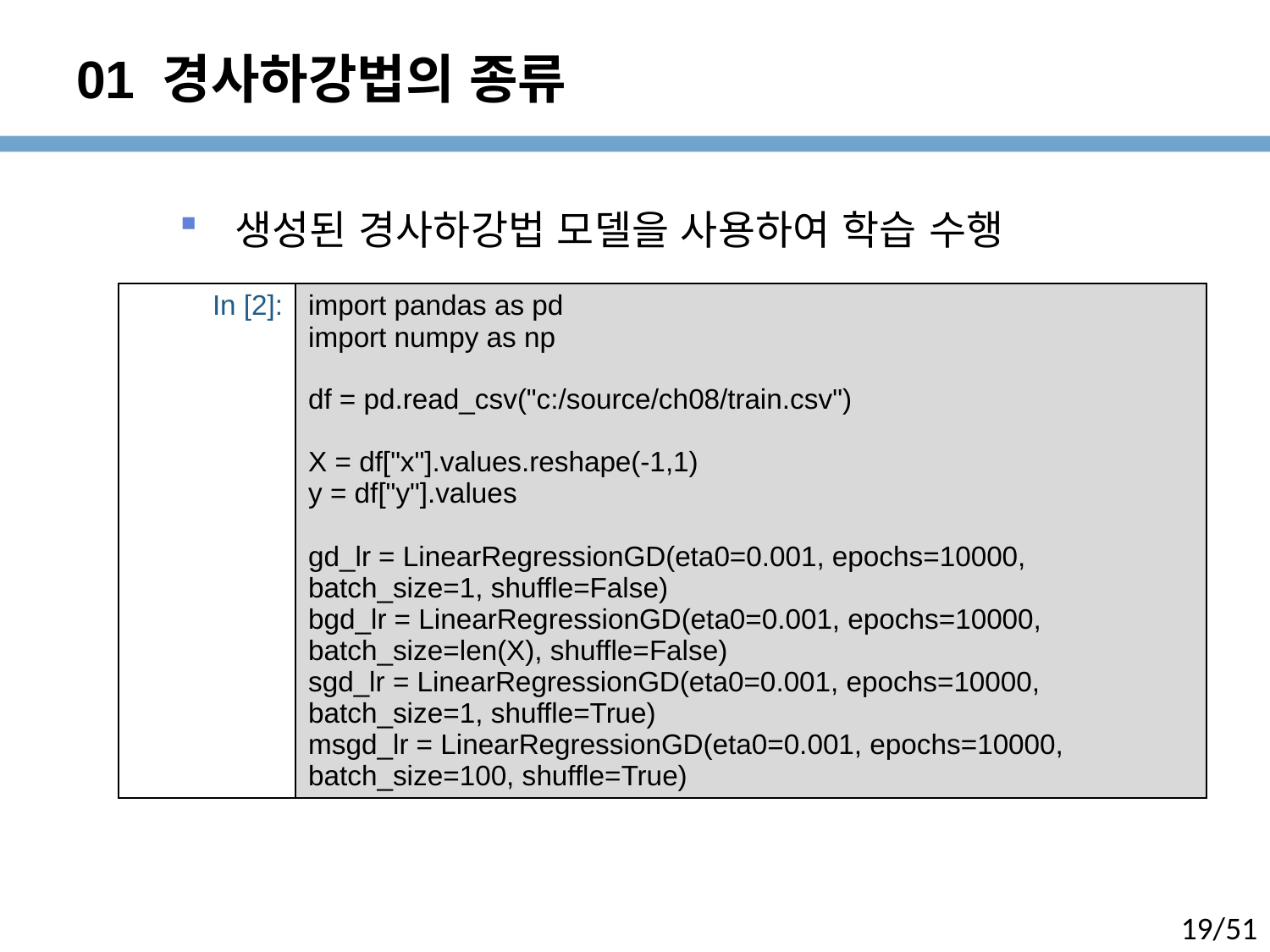

# 01 경사하강법의 종류
생성된 경사하강법 모델을 사용하여 학습 수행

| In [2]: | import pandas as pd import numpy as np df = pd.read\_csv("c:/source/ch08/train.csv") X = df["x"].values.reshape(-1,1) y = df["y"].values gd\_lr = LinearRegressionGD(eta0=0.001, epochs=10000, batch\_size=1, shuffle=False) bgd\_lr = LinearRegressionGD(eta0=0.001, epochs=10000, batch\_size=len(X), shuffle=False) sgd\_lr = LinearRegressionGD(eta0=0.001, epochs=10000, batch\_size=1, shuffle=True) msgd\_lr = LinearRegressionGD(eta0=0.001, epochs=10000, batch\_size=100, shuffle=True) |
| --- | --- |
19/51